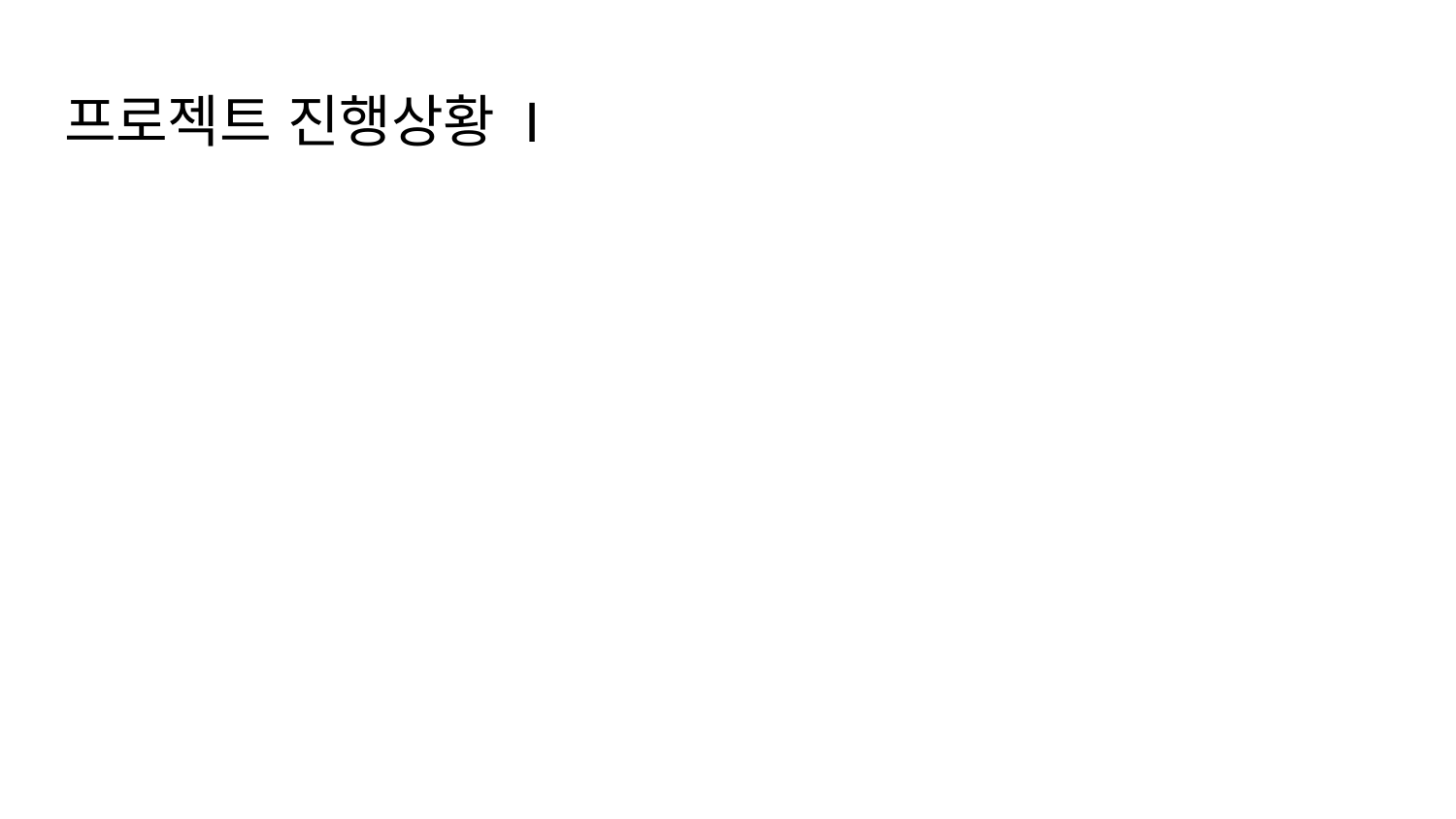

# 프로젝트 진행상황 I

1. 제출한 중간보고서의 2. 수행 내용 및 중간 결과의 내용 중 결과에 해당하는 내용을  프로젝트 요구사항 슬라이드의 예시 문단의 푸른색 3가지 요구사항 항목에 맞춰 진행사항 컨텐츠로 작성 해주세요.
2. 지금까지 구성된 서비스의 발표 시점에 데모를 할 수 있도록 준비 해주세요.